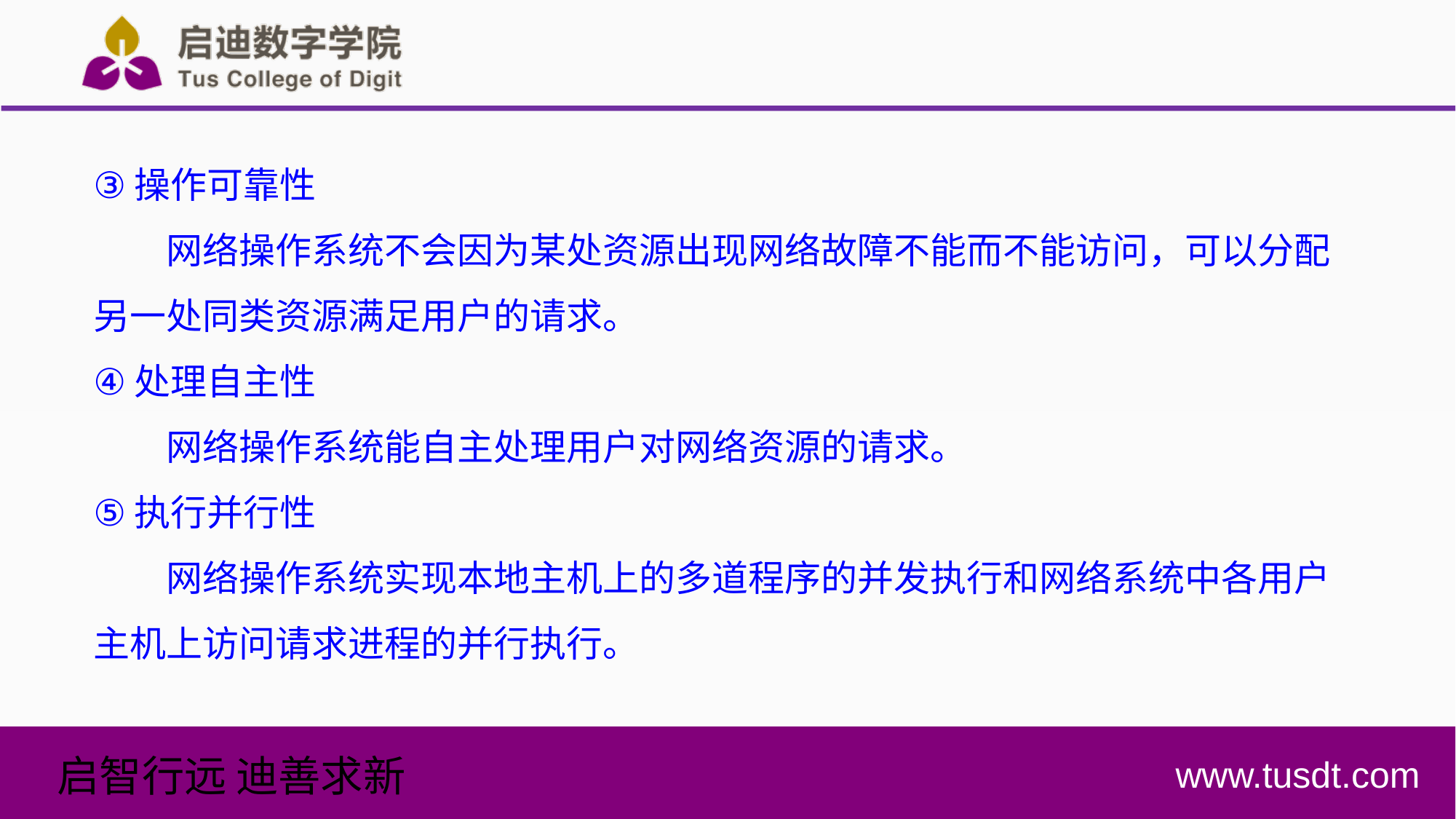

操作可靠性
网络操作系统不会因为某处资源出现网络故障不能而不能访问，可以分配另一处同类资源满足用户的请求。
处理自主性
网络操作系统能自主处理用户对网络资源的请求。
执行并行性
网络操作系统实现本地主机上的多道程序的并发执行和网络系统中各用户主机上访问请求进程的并行执行。